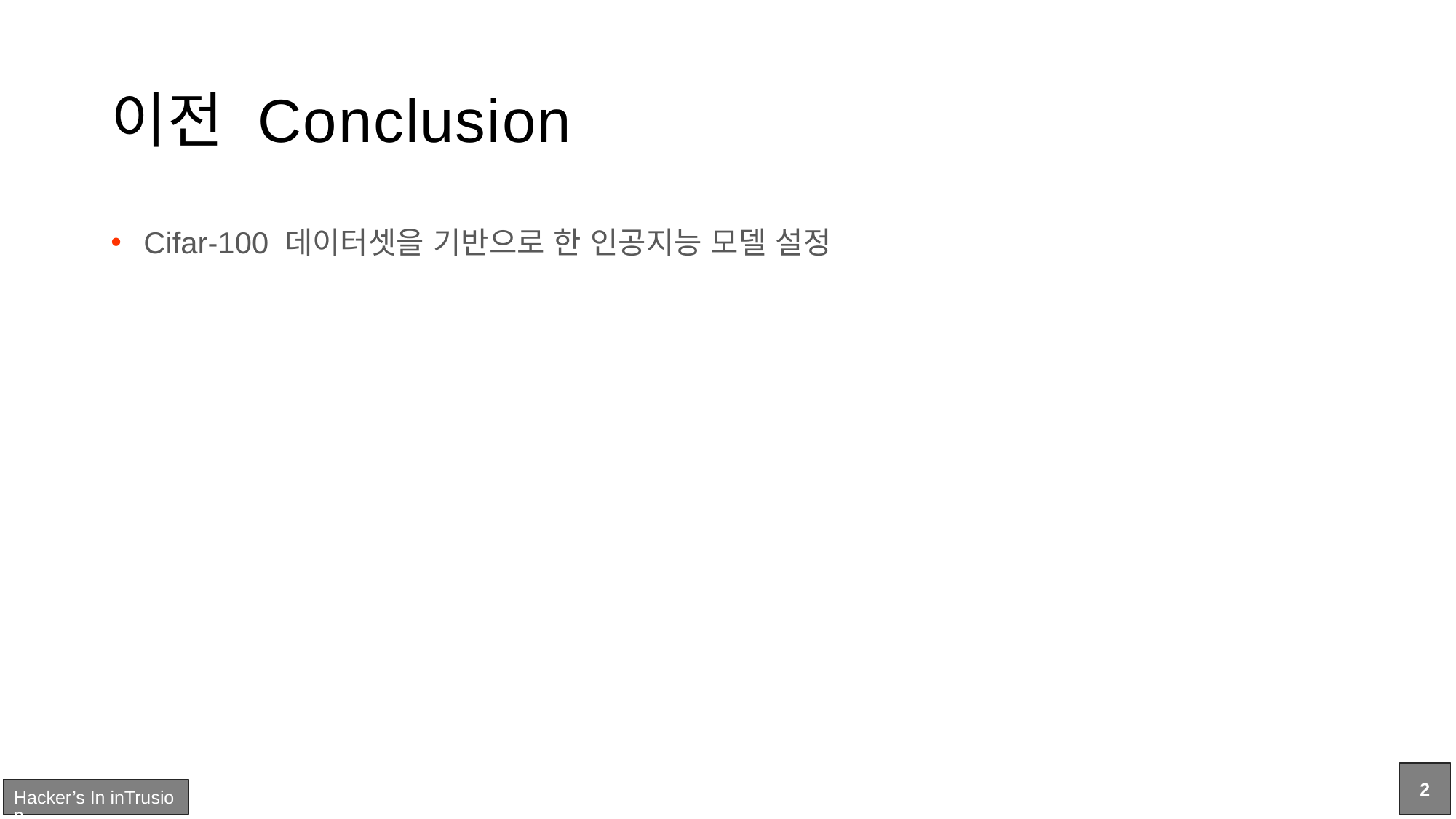

# 이전 Conclusion
Cifar-100 데이터셋을 기반으로 한 인공지능 모델 설정
2
Hacker’s In inTrusion